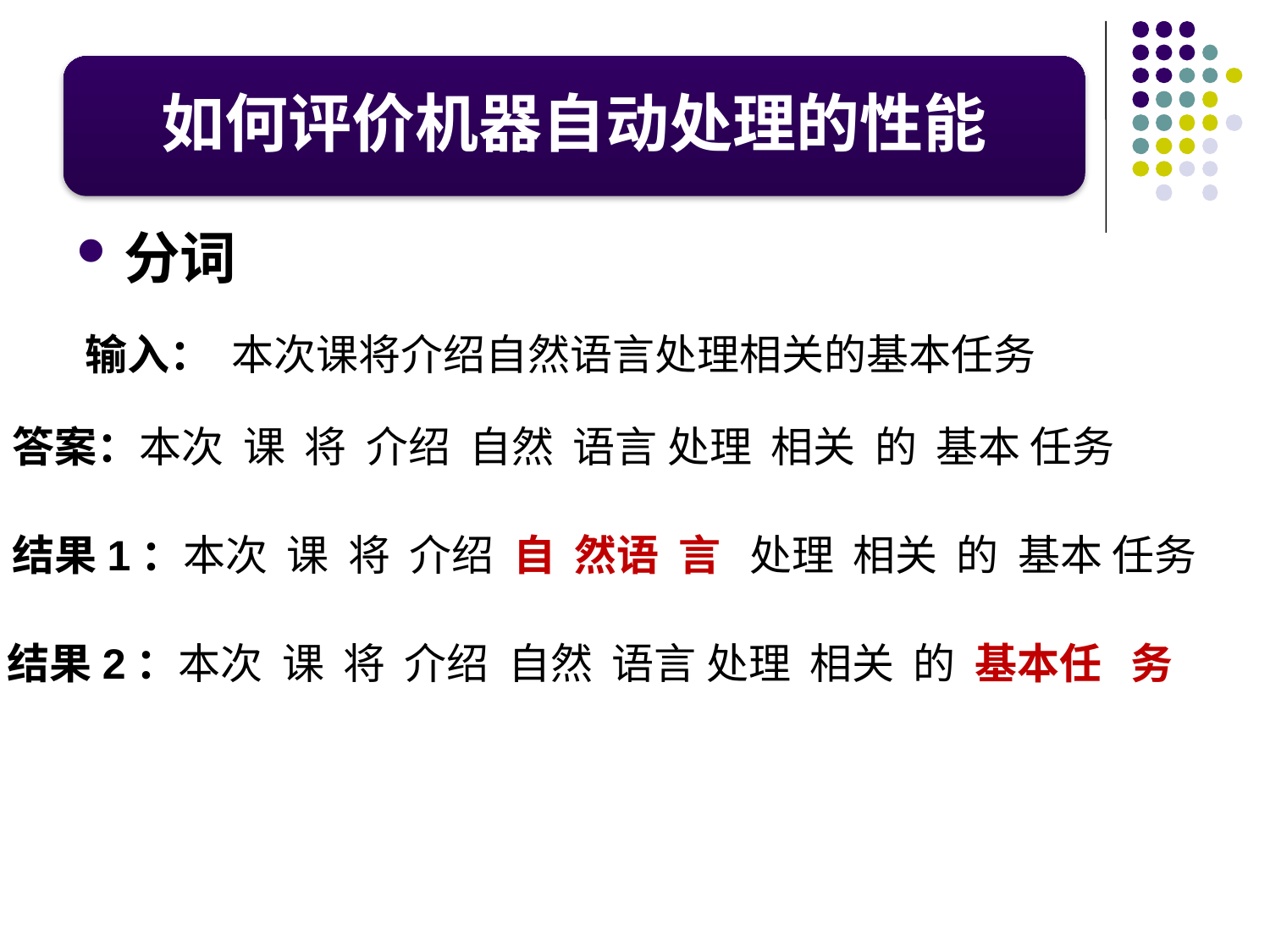

如何评价机器自动处理的性能
分词
输入：  本次课将介绍自然语言处理相关的基本任务
答案：本次  课  将  介绍  自然  语言 处理  相关  的  基本 任务
结果1：本次  课  将  介绍  自  然语  言   处理  相关  的  基本 任务
结果2：本次  课  将  介绍  自然  语言 处理  相关  的  基本任   务